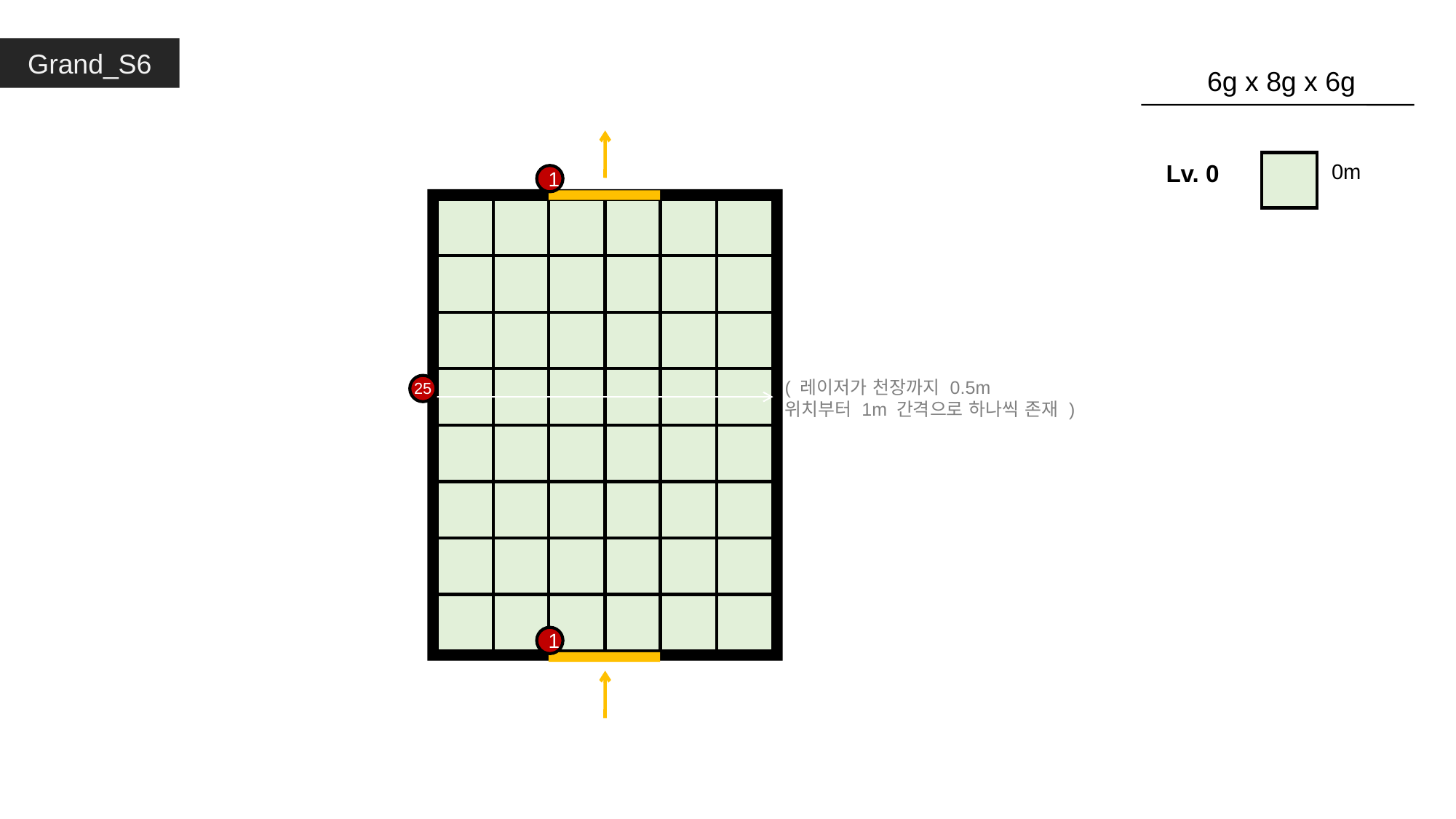

Grand_S6
6g x 8g x 6g

Lv. 0

0m
1

25
( 레이저가 천장까지 0.5m
위치부터 1m 간격으로 하나씩 존재 )

1